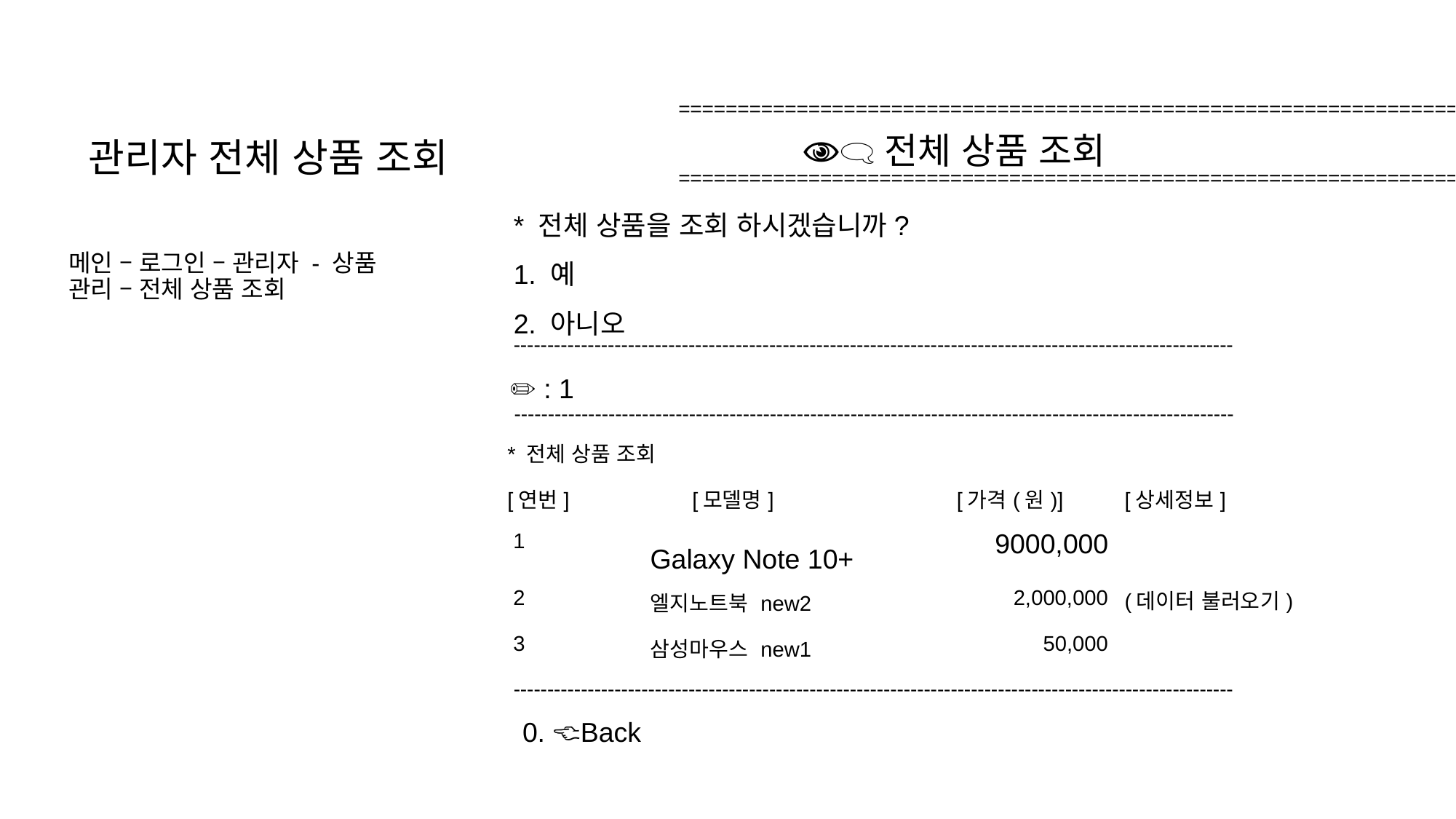

==================================================================
👁‍🗨전체 상품 조회
==================================================================
관리자 전체 상품 조회
* 전체 상품을 조회 하시겠습니까?
1. 예
2. 아니오
메인 – 로그인 – 관리자 - 상품 관리 – 전체 상품 조회
-----------------------------------------------------------------------------------------------------------
✏ : 1
-----------------------------------------------------------------------------------------------------------
| \* 전체 상품 조회 |  |  |  |
| --- | --- | --- | --- |
| [연번] | [모델명] | [가격(원)] | [상세정보] |
| 1 | Galaxy Note 10+ | 9000,000 | (데이터 불러오기) |
| 2 | 엘지노트북 new2 | 2,000,000 |  |
| 3 | 삼성마우스 new1 | 50,000 |  |
-----------------------------------------------------------------------------------------------------------
0. 👈Back